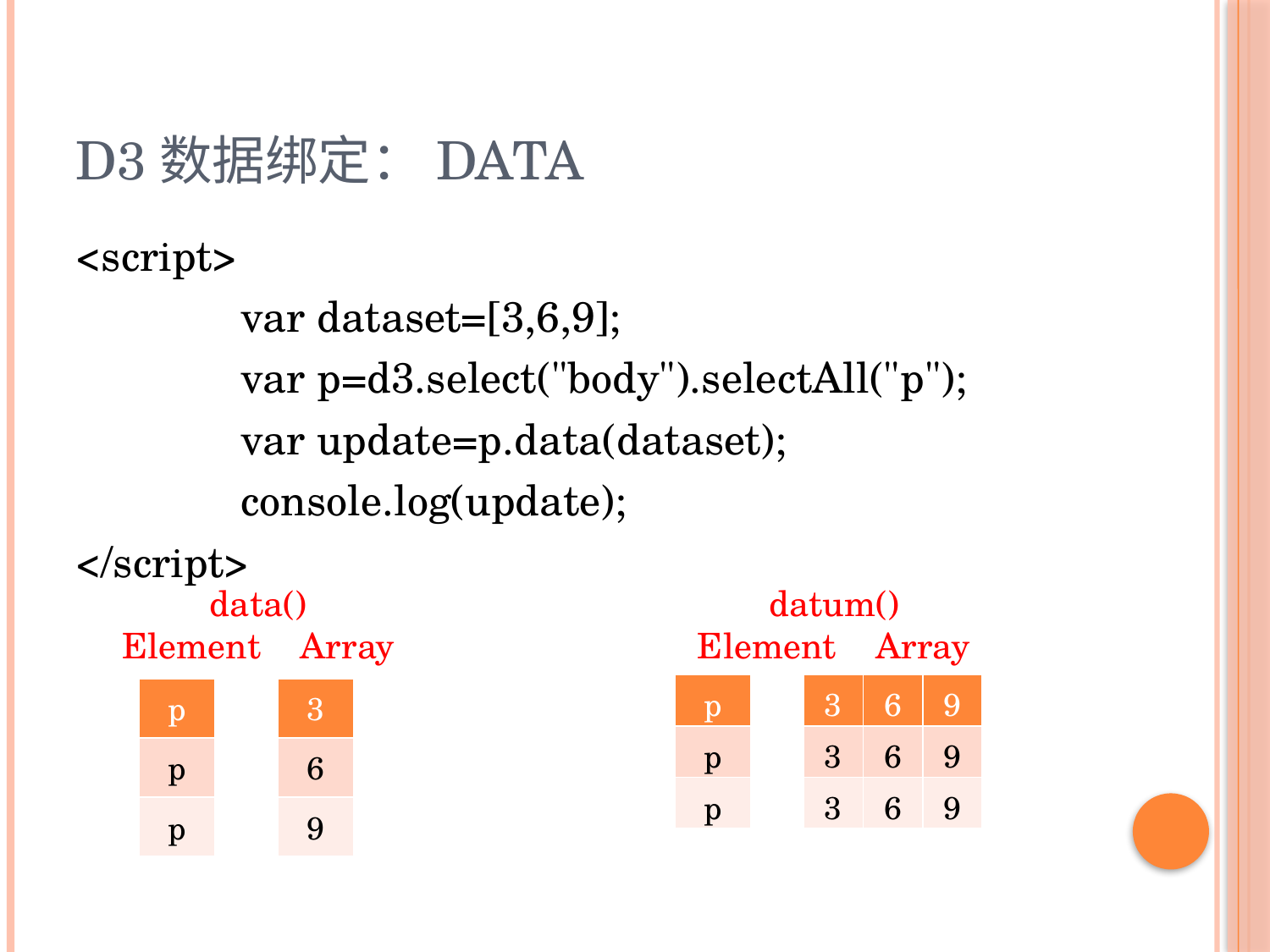

# D3数据绑定：data
<script>
		var dataset=[3,6,9];
		var p=d3.select("body").selectAll("p");
		var update=p.data(dataset);
		console.log(update);
</script>
datum()
Element    Array
data()
Element    Array
| p |
| --- |
| p |
| p |
| 3 | 6 | 9 |
| --- | --- | --- |
| 3 | 6 | 9 |
| 3 | 6 | 9 |
| p |
| --- |
| p |
| p |
| 3 |
| --- |
| 6 |
| 9 |